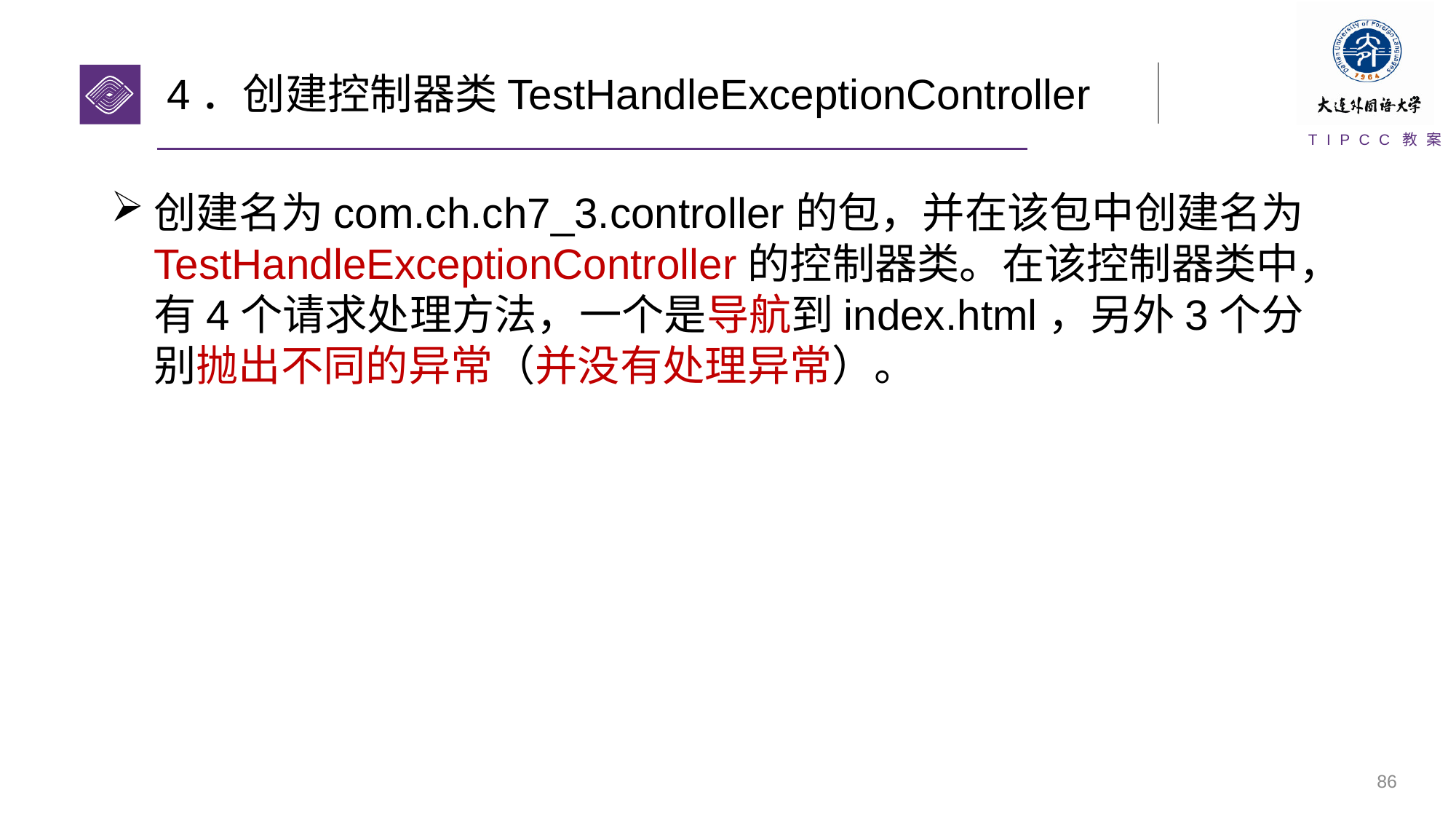

# 4．创建控制器类TestHandleExceptionController
创建名为com.ch.ch7_3.controller的包，并在该包中创建名为TestHandleExceptionController的控制器类。在该控制器类中，有4个请求处理方法，一个是导航到index.html，另外3个分别抛出不同的异常（并没有处理异常）。
86